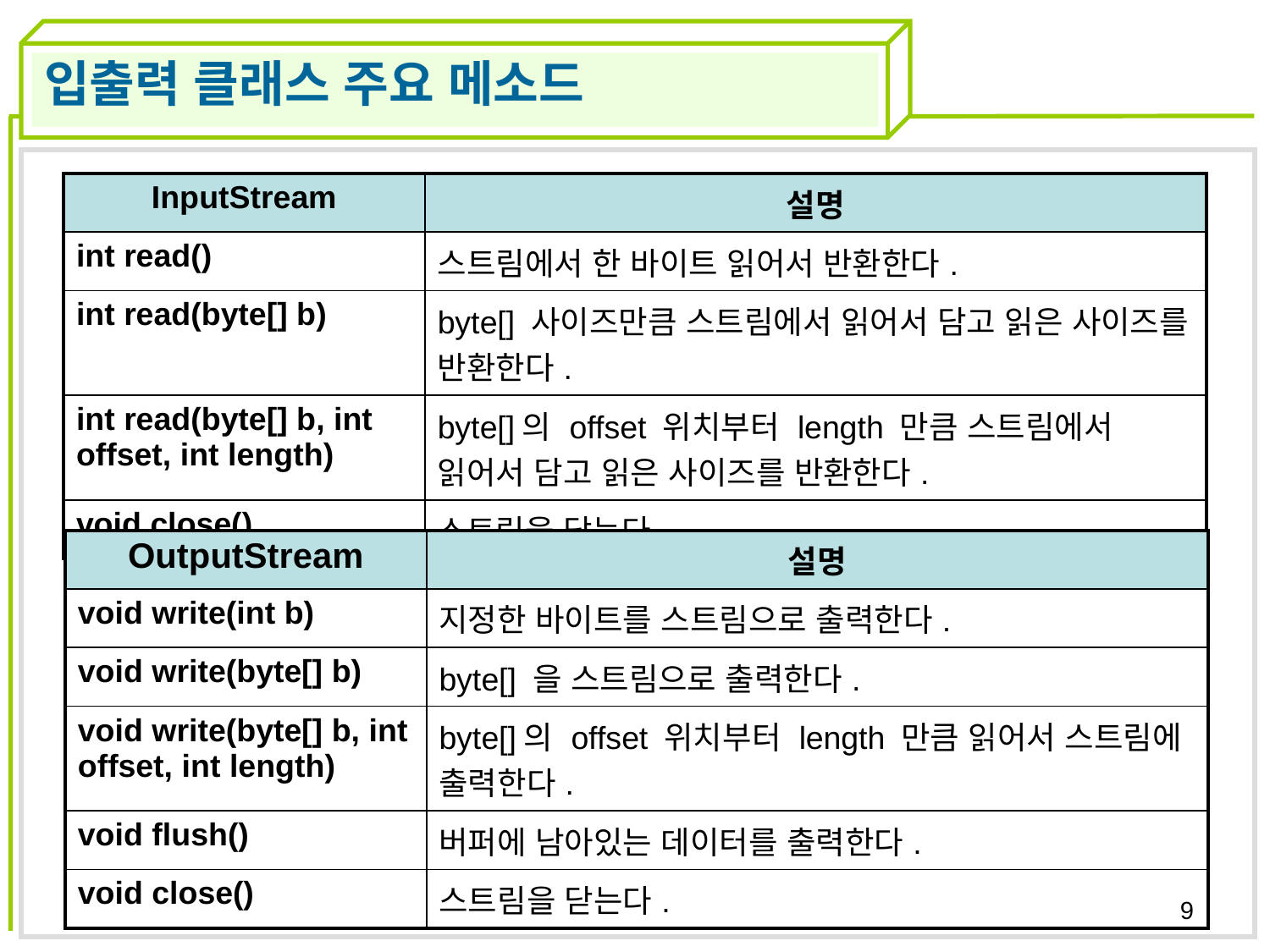

입출력 클래스 주요 메소드
| InputStream | 설명 |
| --- | --- |
| int read() | 스트림에서 한 바이트 읽어서 반환한다. |
| int read(byte[] b) | byte[] 사이즈만큼 스트림에서 읽어서 담고 읽은 사이즈를 반환한다. |
| int read(byte[] b, int offset, int length) | byte[]의 offset 위치부터 length 만큼 스트림에서 읽어서 담고 읽은 사이즈를 반환한다. |
| void close() | 스트림을 닫는다. |
| OutputStream | 설명 |
| --- | --- |
| void write(int b) | 지정한 바이트를 스트림으로 출력한다. |
| void write(byte[] b) | byte[] 을 스트림으로 출력한다. |
| void write(byte[] b, int offset, int length) | byte[]의 offset 위치부터 length 만큼 읽어서 스트림에 출력한다. |
| void flush() | 버퍼에 남아있는 데이터를 출력한다. |
| void close() | 스트림을 닫는다. |
9